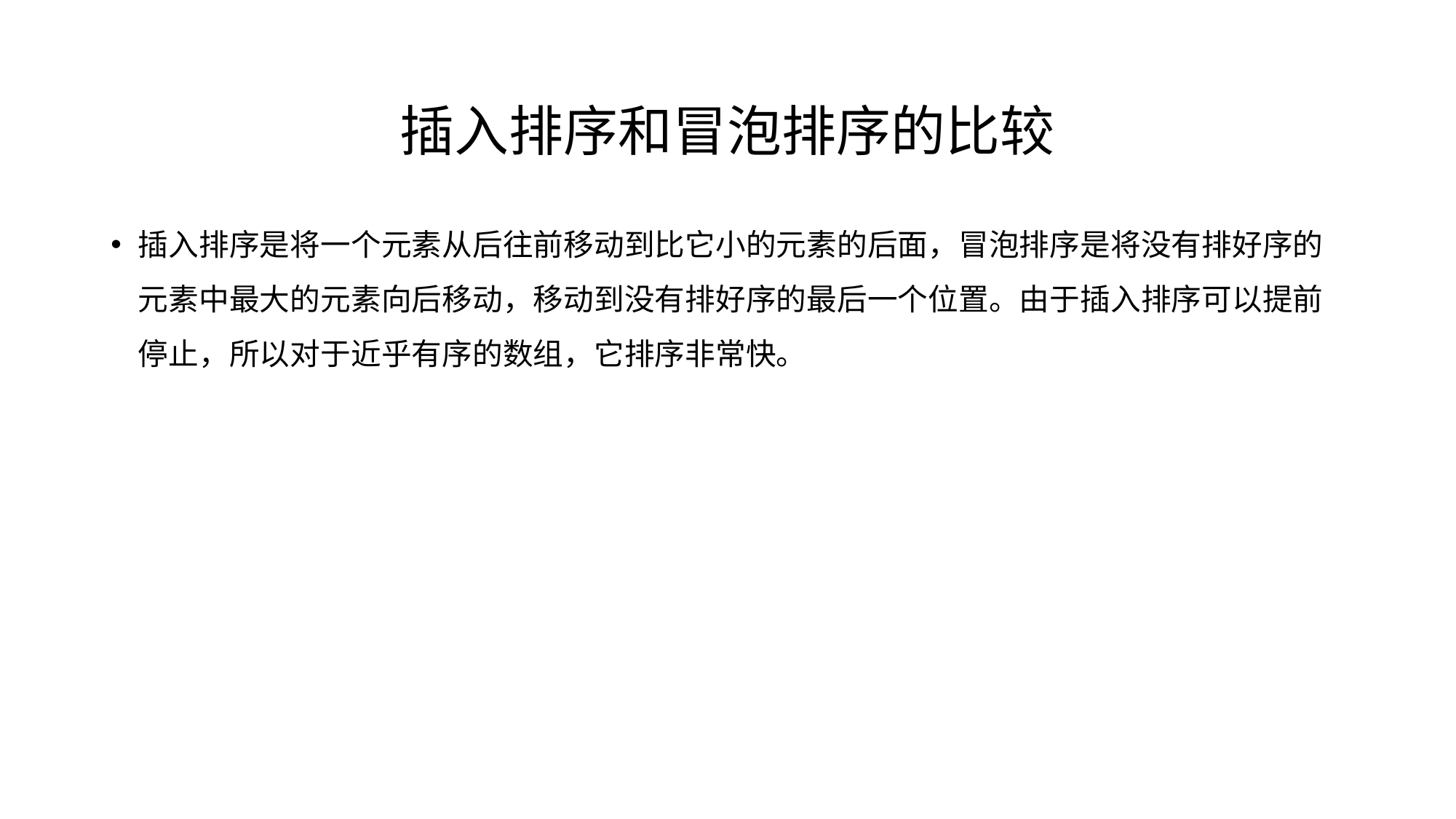

# 插入排序和冒泡排序的比较
插入排序是将一个元素从后往前移动到比它小的元素的后面，冒泡排序是将没有排好序的元素中最大的元素向后移动，移动到没有排好序的最后一个位置。由于插入排序可以提前停止，所以对于近乎有序的数组，它排序非常快。